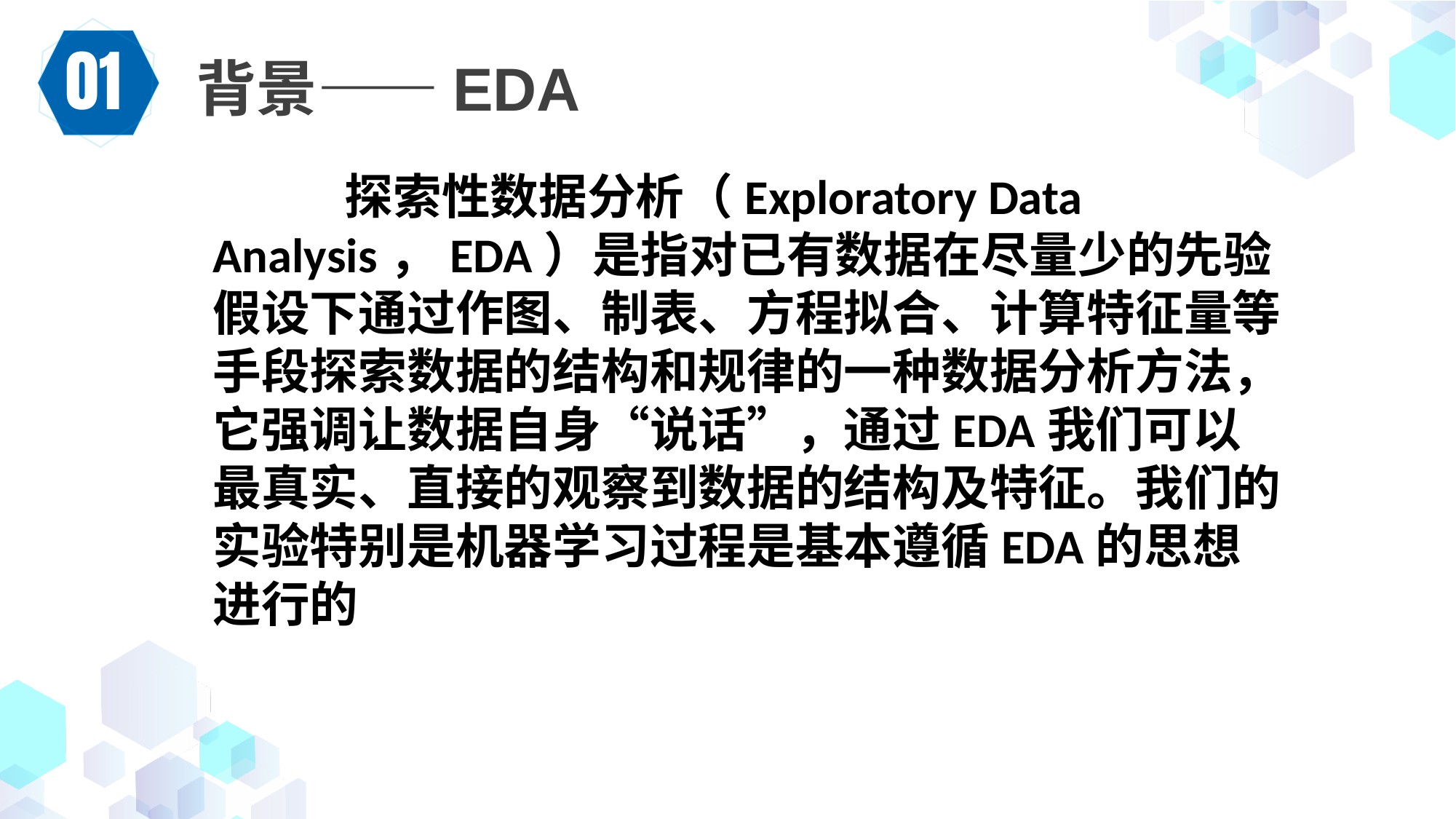

01
背景——EDA
	 探索性数据分析（Exploratory Data Analysis，EDA）是指对已有数据在尽量少的先验假设下通过作图、制表、方程拟合、计算特征量等手段探索数据的结构和规律的一种数据分析方法，它强调让数据自身“说话”，通过EDA我们可以最真实、直接的观察到数据的结构及特征。我们的实验特别是机器学习过程是基本遵循EDA的思想进行的